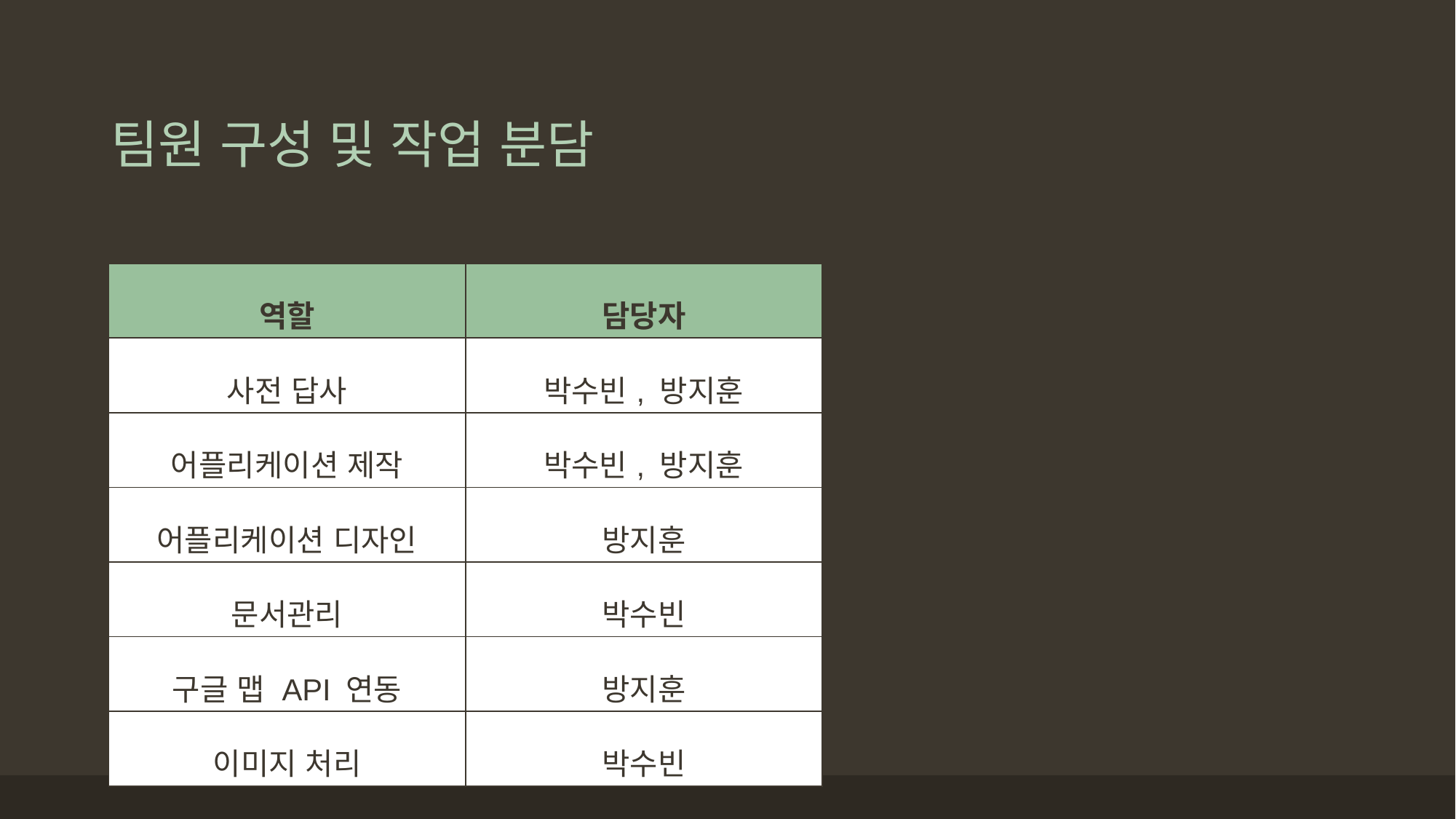

# 팀원 구성 및 작업 분담
| 역할 | 담당자 |
| --- | --- |
| 사전 답사 | 박수빈, 방지훈 |
| 어플리케이션 제작 | 박수빈, 방지훈 |
| 어플리케이션 디자인 | 방지훈 |
| 문서관리 | 박수빈 |
| 구글 맵 API 연동 | 방지훈 |
| 이미지 처리 | 박수빈 |